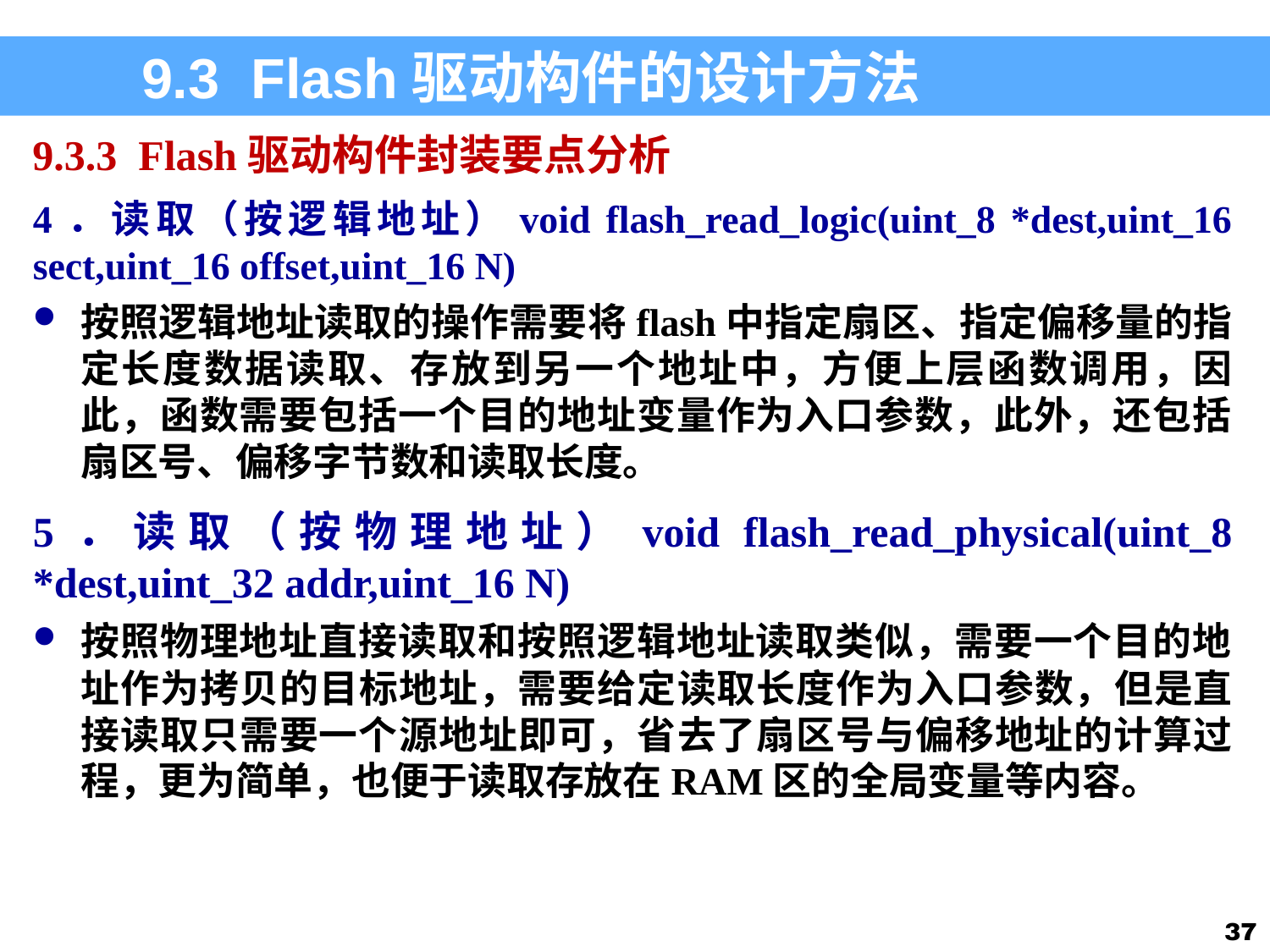

9.3  Flash驱动构件的设计方法
9.3.3  Flash驱动构件封装要点分析
4．读取（按逻辑地址）void flash_read_logic(uint_8 *dest,uint_16 sect,uint_16 offset,uint_16 N)
按照逻辑地址读取的操作需要将flash中指定扇区、指定偏移量的指定长度数据读取、存放到另一个地址中，方便上层函数调用，因此，函数需要包括一个目的地址变量作为入口参数，此外，还包括扇区号、偏移字节数和读取长度。
5．读取（按物理地址）void flash_read_physical(uint_8 *dest,uint_32 addr,uint_16 N)
按照物理地址直接读取和按照逻辑地址读取类似，需要一个目的地址作为拷贝的目标地址，需要给定读取长度作为入口参数，但是直接读取只需要一个源地址即可，省去了扇区号与偏移地址的计算过程，更为简单，也便于读取存放在RAM区的全局变量等内容。
37